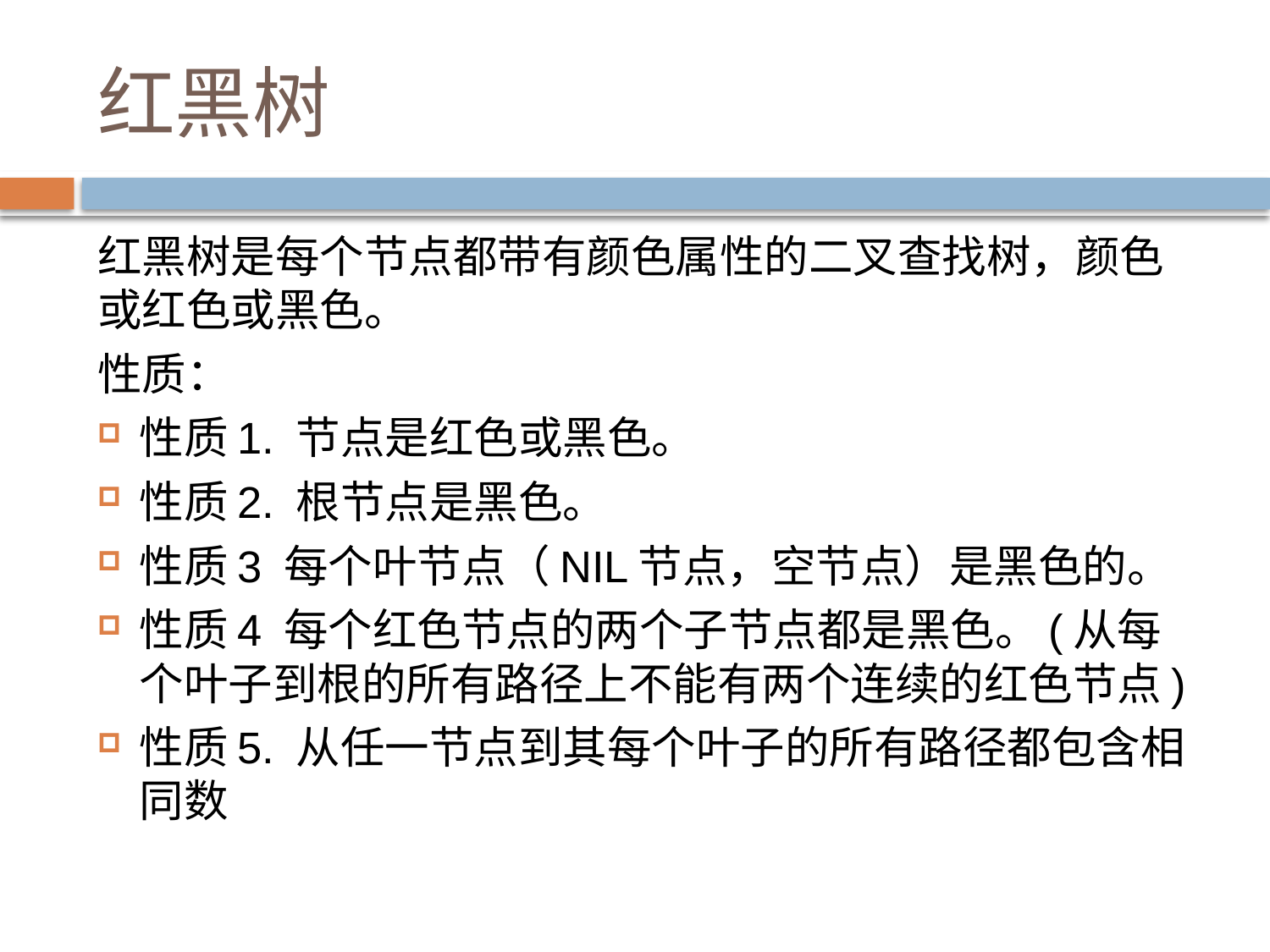

# 红黑树
红黑树是每个节点都带有颜色属性的二叉查找树，颜色或红色或黑色。
性质：
性质1. 节点是红色或黑色。
性质2. 根节点是黑色。
性质3 每个叶节点（NIL节点，空节点）是黑色的。
性质4 每个红色节点的两个子节点都是黑色。(从每个叶子到根的所有路径上不能有两个连续的红色节点)
性质5. 从任一节点到其每个叶子的所有路径都包含相同数